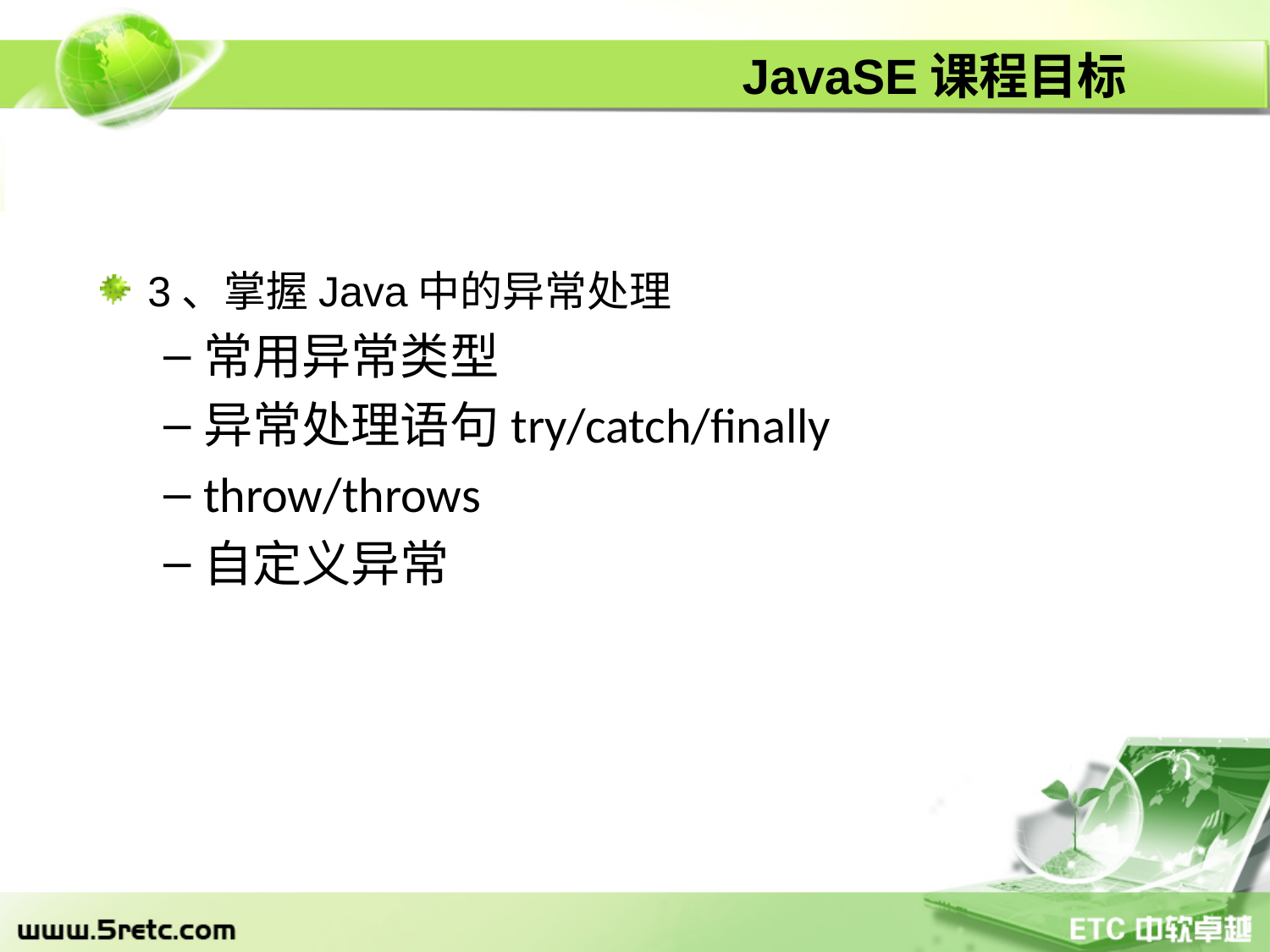

# JavaSE课程目标
3、掌握Java中的异常处理
常用异常类型
异常处理语句try/catch/finally
throw/throws
自定义异常